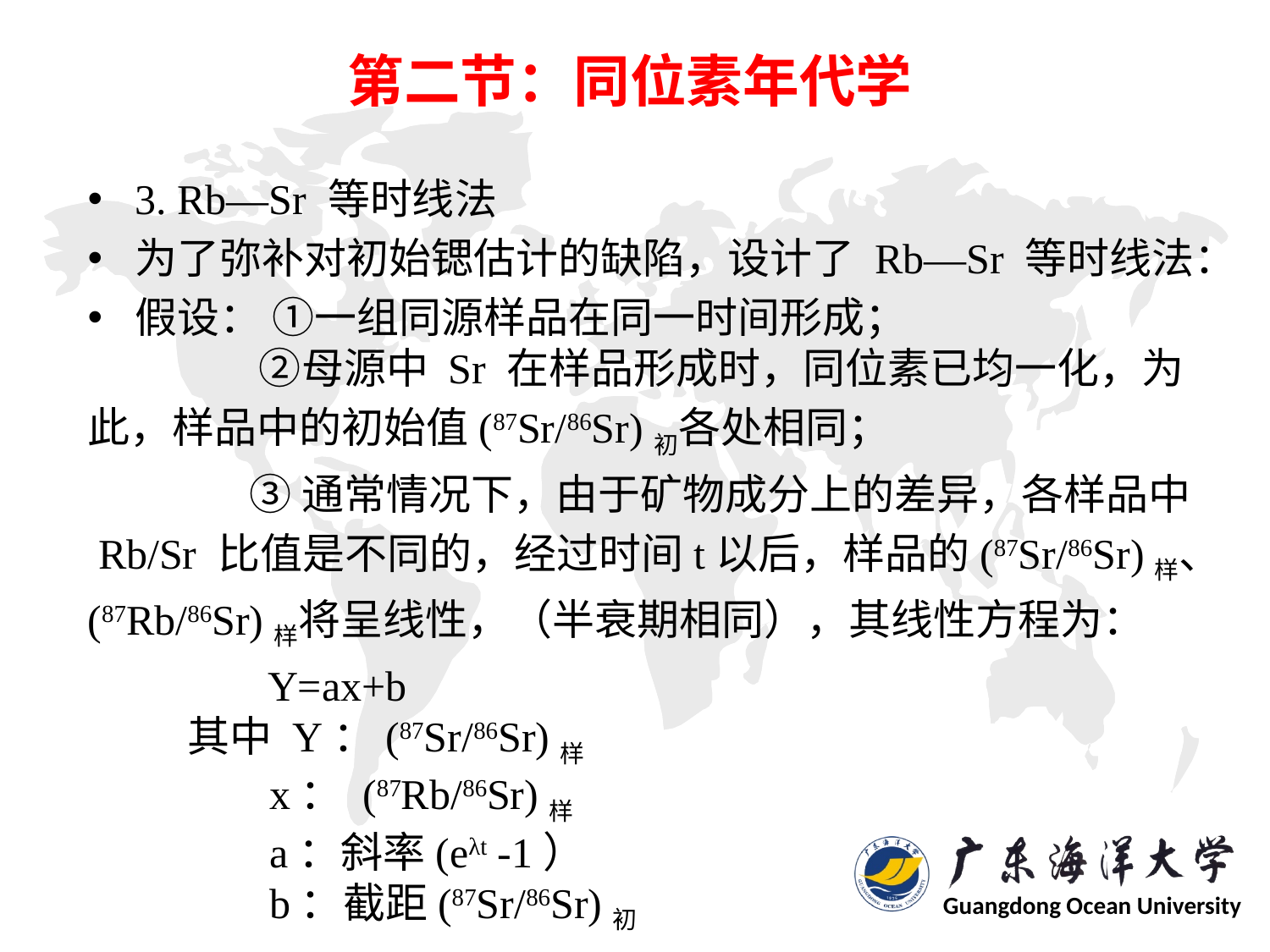

# 第二节：同位素年代学
3. Rb—Sr 等时线法
为了弥补对初始锶估计的缺陷，设计了 Rb—Sr 等时线法：
假设： ①一组同源样品在同一时间形成；
             ②母源中 Sr 在样品形成时，同位素已均一化，为
此，样品中的初始值(87Sr/86Sr)初各处相同；
                 ③通常情况下，由于矿物成分上的差异，各样品中
 Rb/Sr 比值是不同的，经过时间t以后，样品的(87Sr/86Sr)样、
(87Rb/86Sr)样将呈线性，（半衰期相同），其线性方程为：
                 Y=ax+b
    其中 Y：(87Sr/86Sr)样
             x： (87Rb/86Sr)样
             a：斜率(eλt -1）
             b：截距(87Sr/86Sr)初